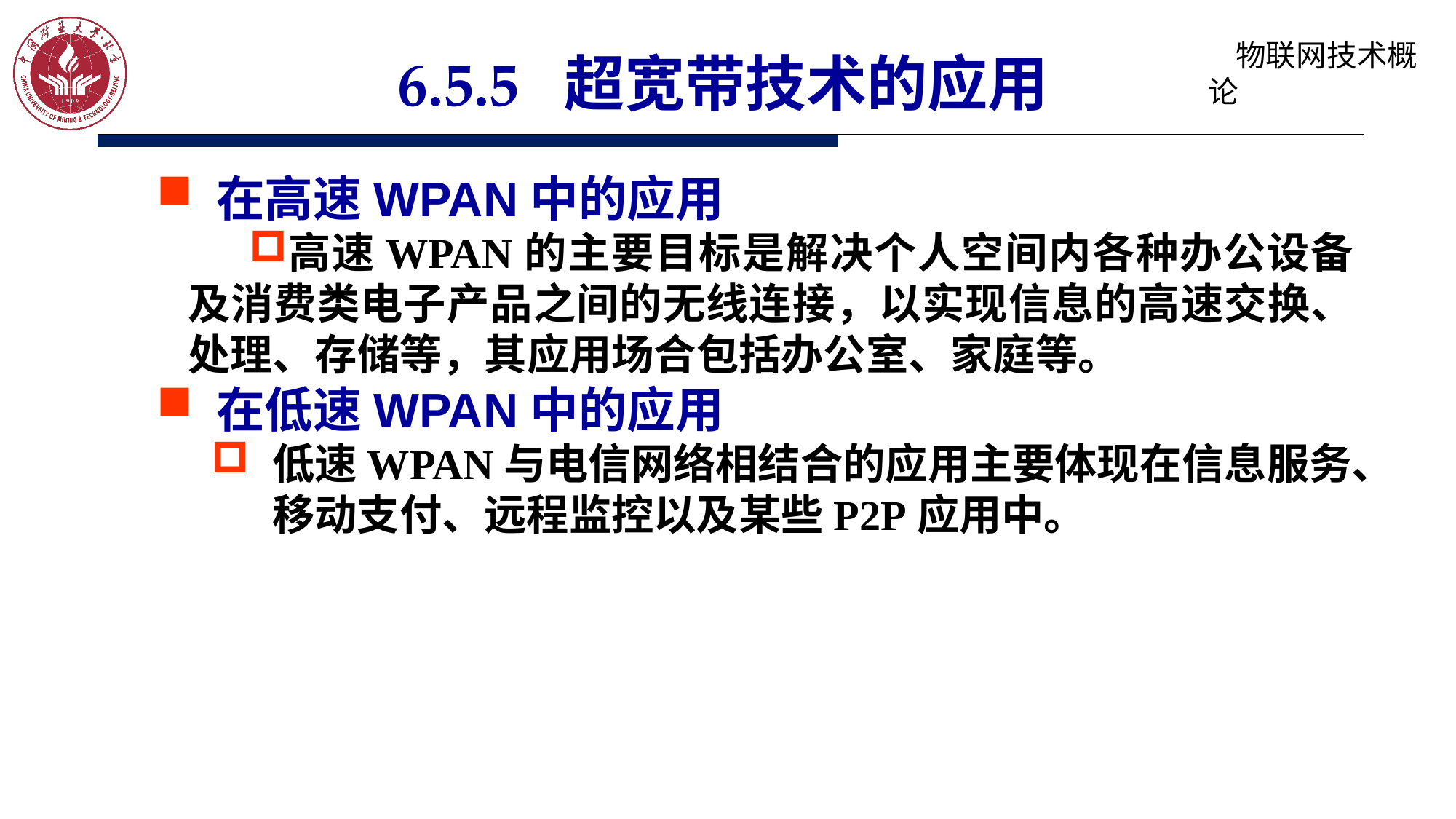

# 6.5.5  超宽带技术的应用
 在高速WPAN中的应用
高速WPAN的主要目标是解决个人空间内各种办公设备及消费类电子产品之间的无线连接，以实现信息的高速交换、处理、存储等，其应用场合包括办公室、家庭等。
 在低速WPAN中的应用
低速WPAN与电信网络相结合的应用主要体现在信息服务、移动支付、远程监控以及某些P2P应用中。